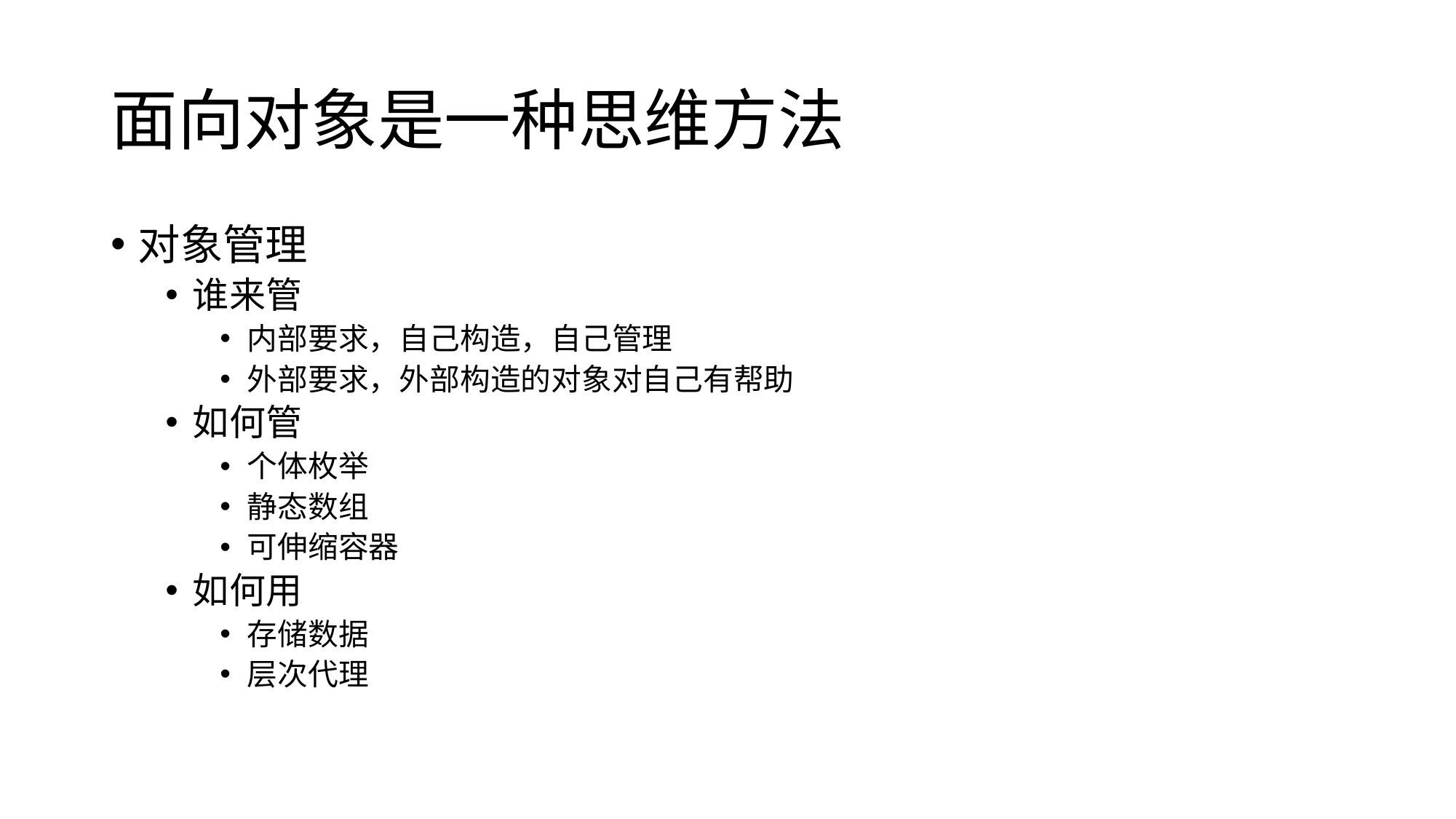

# 面向对象是一种思维方法
对象管理
谁来管
内部要求，自己构造，自己管理
外部要求，外部构造的对象对自己有帮助
如何管
个体枚举
静态数组
可伸缩容器
如何用
存储数据
层次代理